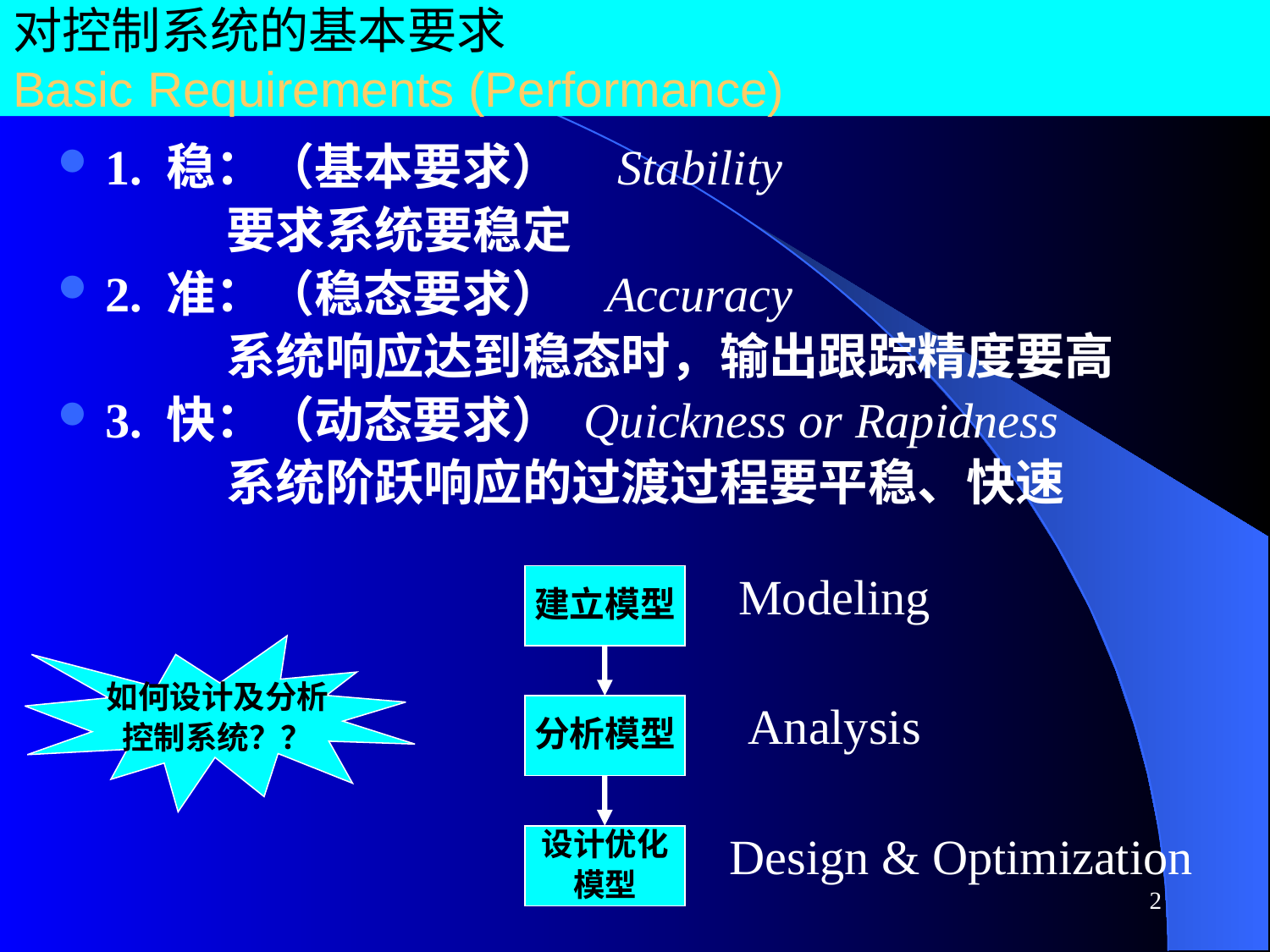

# 对控制系统的基本要求 Basic Requirements (Performance)
1. 稳：（基本要求）    Stability
              要求系统要稳定
2. 准：（稳态要求）   Accuracy
              系统响应达到稳态时，输出跟踪精度要高
3. 快：（动态要求） Quickness or Rapidness
              系统阶跃响应的过渡过程要平稳、快速

建立模型
Modeling
如何设计及分析
控制系统？？

分析模型
Analysis

设计优化
模型
Design & Optimization
2